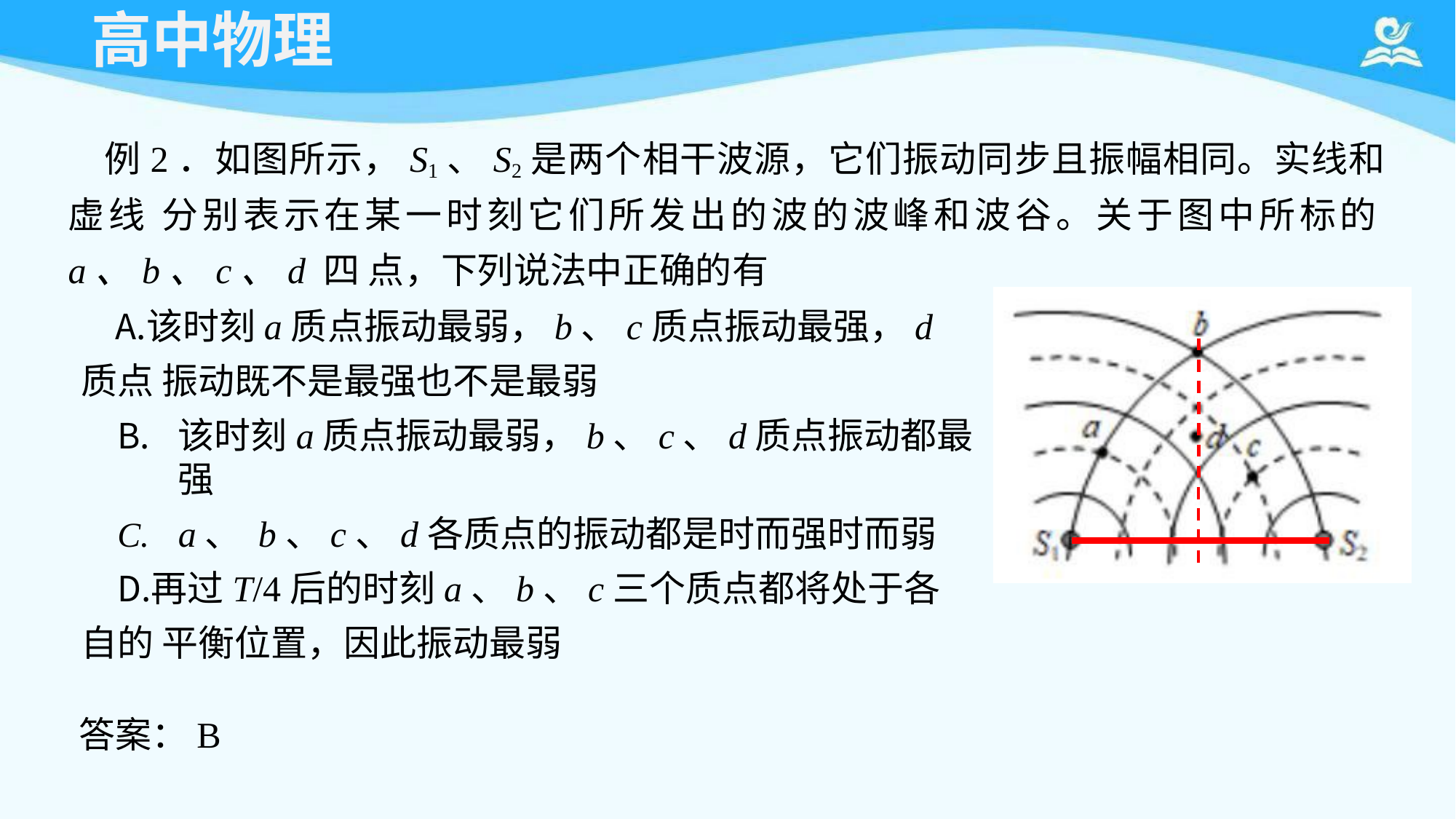

# 高中物理
例2．如图所示，S1、S2是两个相干波源，它们振动同步且振幅相同。实线和虚线 分别表示在某一时刻它们所发出的波的波峰和波谷。关于图中所标的a、b、c、d 四 点，下列说法中正确的有
该时刻a质点振动最弱，b、c质点振动最强，d质点 振动既不是最强也不是最弱
该时刻a质点振动最弱，b、c、d质点振动都最强
a、 b、c、d各质点的振动都是时而强时而弱
再过T/4后的时刻a、b、c三个质点都将处于各自的 平衡位置，因此振动最弱

答案：B